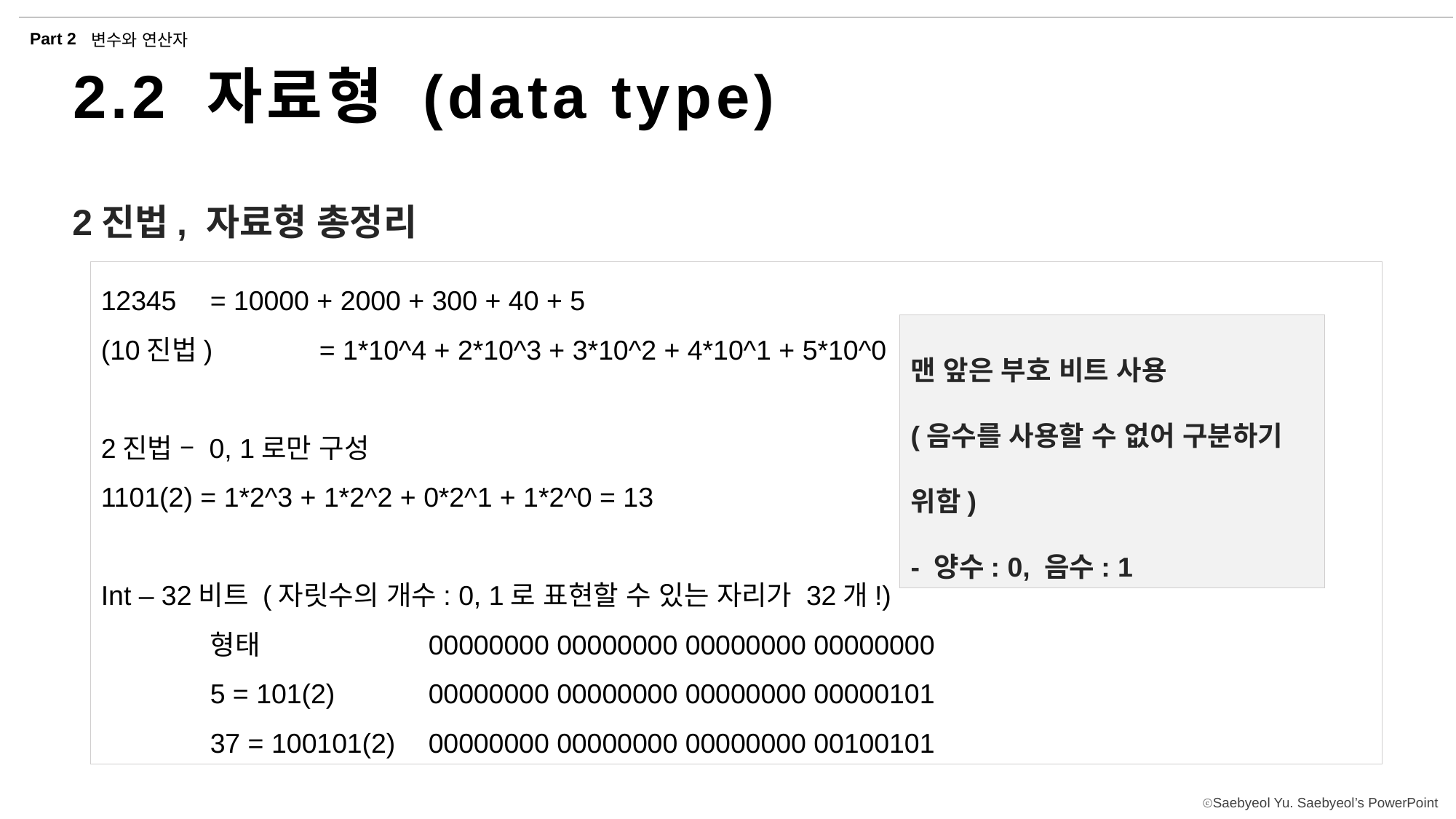

Part 2
변수와 연산자
2.2 자료형 (data type)
2진법, 자료형 총정리
12345 	= 10000 + 2000 + 300 + 40 + 5
(10진법)	= 1*10^4 + 2*10^3 + 3*10^2 + 4*10^1 + 5*10^0

2진법 – 0, 1로만 구성
1101(2) = 1*2^3 + 1*2^2 + 0*2^1 + 1*2^0 = 13

Int – 32비트 (자릿수의 개수: 0, 1로 표현할 수 있는 자리가 32개!)
	형태		00000000 00000000 00000000 00000000
	5 = 101(2)	00000000 00000000 00000000 00000101
	37 = 100101(2)	00000000 00000000 00000000 00100101
맨 앞은 부호 비트 사용
(음수를 사용할 수 없어 구분하기 위함)
- 양수: 0, 음수: 1